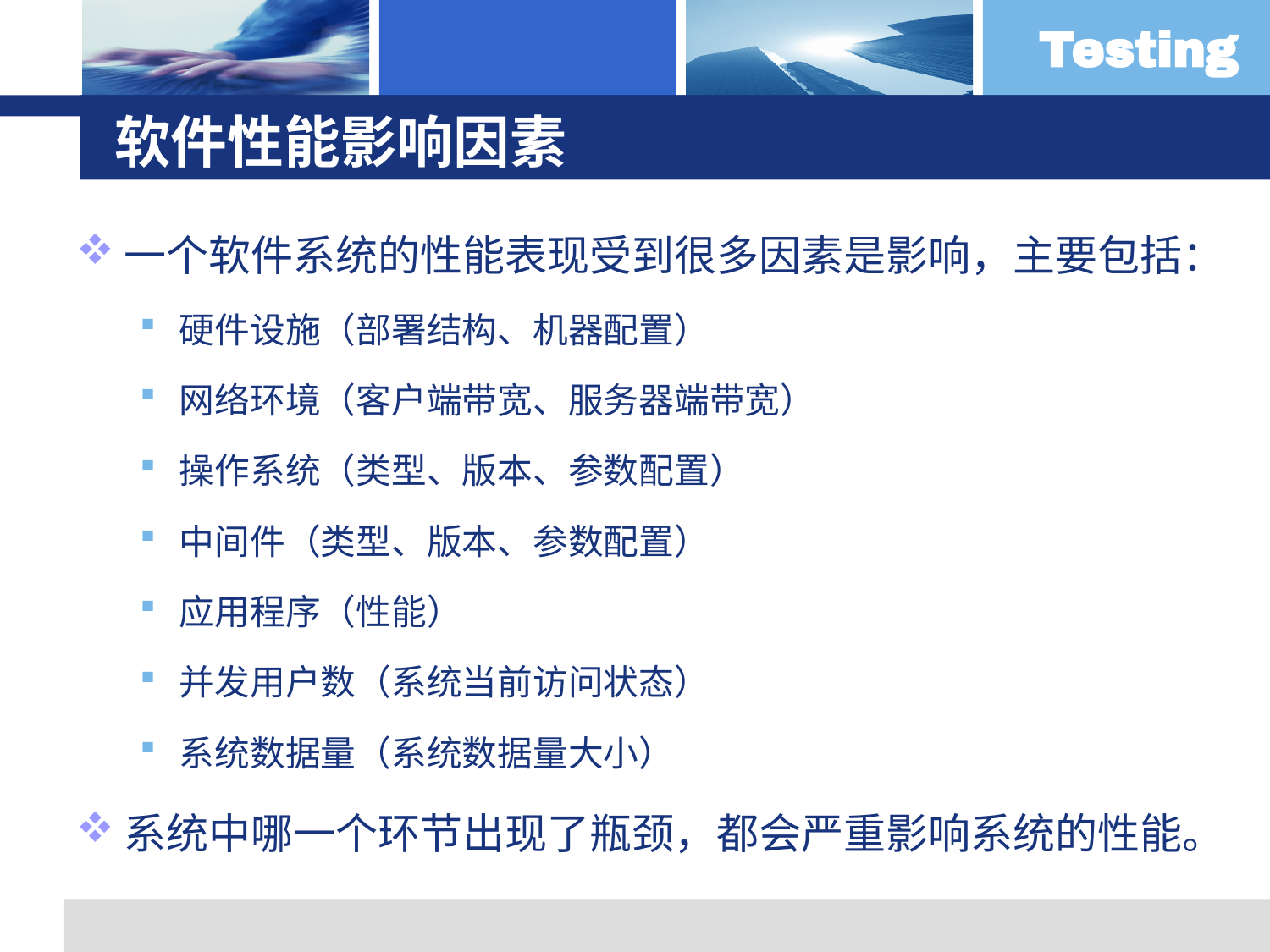

# 软件性能影响因素
一个软件系统的性能表现受到很多因素是影响，主要包括：
硬件设施（部署结构、机器配置）
网络环境（客户端带宽、服务器端带宽）
操作系统（类型、版本、参数配置）
中间件（类型、版本、参数配置）
应用程序（性能）
并发用户数（系统当前访问状态）
系统数据量（系统数据量大小）
系统中哪一个环节出现了瓶颈，都会严重影响系统的性能。